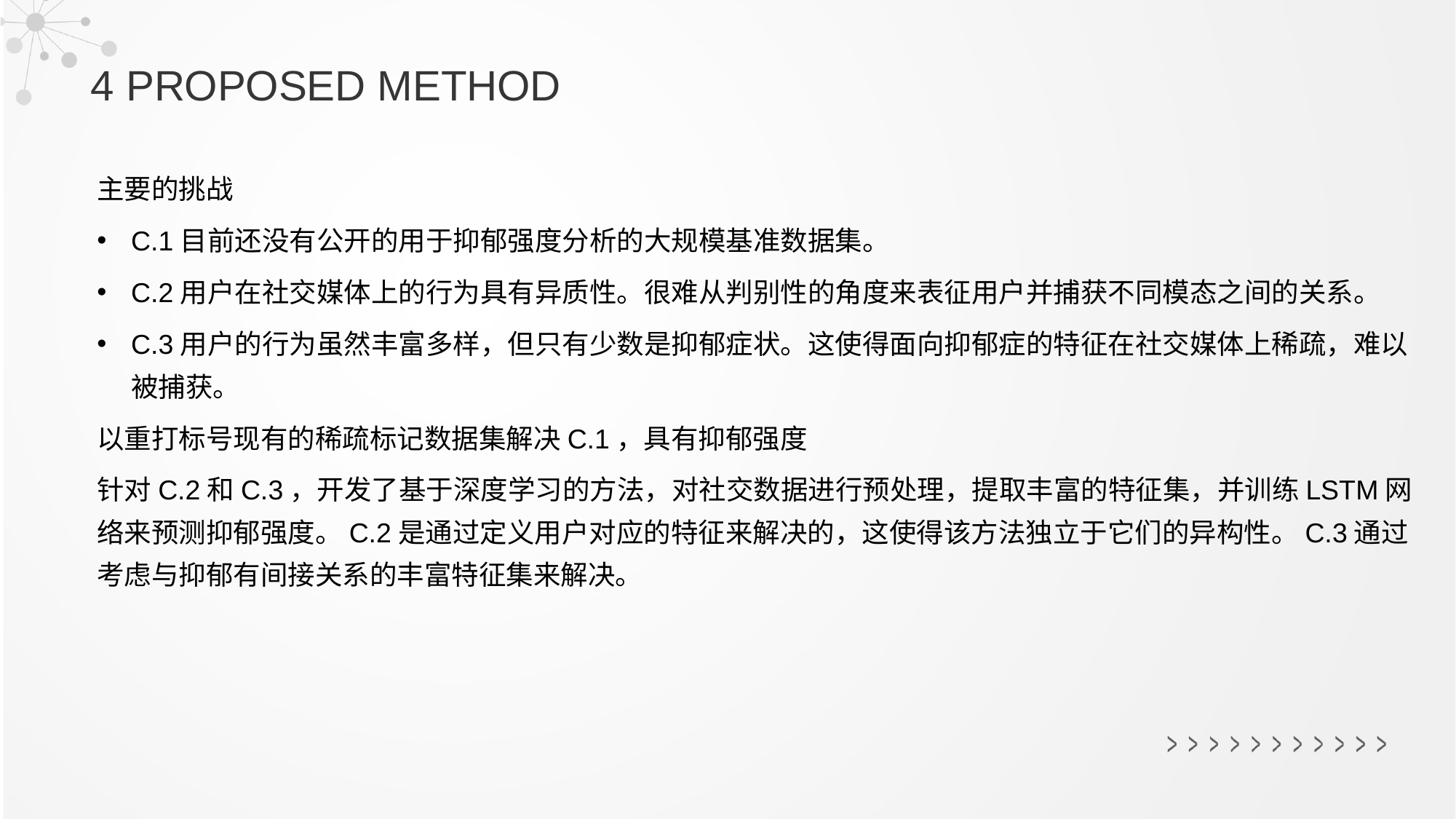

4 PROPOSED METHOD
主要的挑战
C.1目前还没有公开的用于抑郁强度分析的大规模基准数据集。
C.2用户在社交媒体上的行为具有异质性。很难从判别性的角度来表征用户并捕获不同模态之间的关系。
C.3用户的行为虽然丰富多样，但只有少数是抑郁症状。这使得面向抑郁症的特征在社交媒体上稀疏，难以被捕获。
以重打标号现有的稀疏标记数据集解决C.1，具有抑郁强度
针对C.2和C.3，开发了基于深度学习的方法，对社交数据进行预处理，提取丰富的特征集，并训练LSTM网络来预测抑郁强度。C.2是通过定义用户对应的特征来解决的，这使得该方法独立于它们的异构性。C.3通过考虑与抑郁有间接关系的丰富特征集来解决。